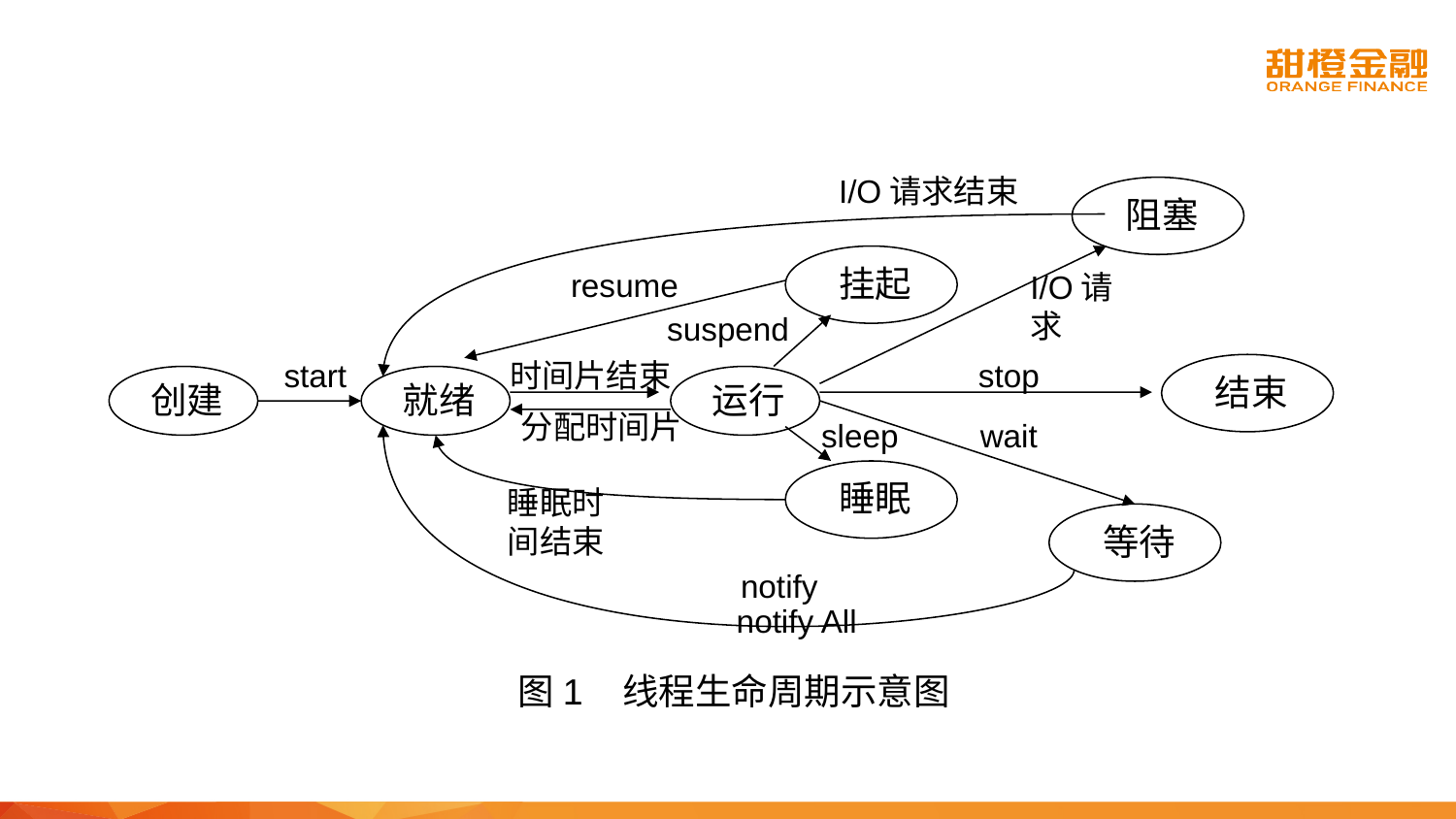

I/O请求结束

阻塞

挂起

resume

I/O请求
suspend

结束
start
时间片结束
stop

创建

就绪

运行

分配时间片
sleep
wait

睡眠
睡眠时
间结束

等待
notify
notify All
图1   线程生命周期示意图